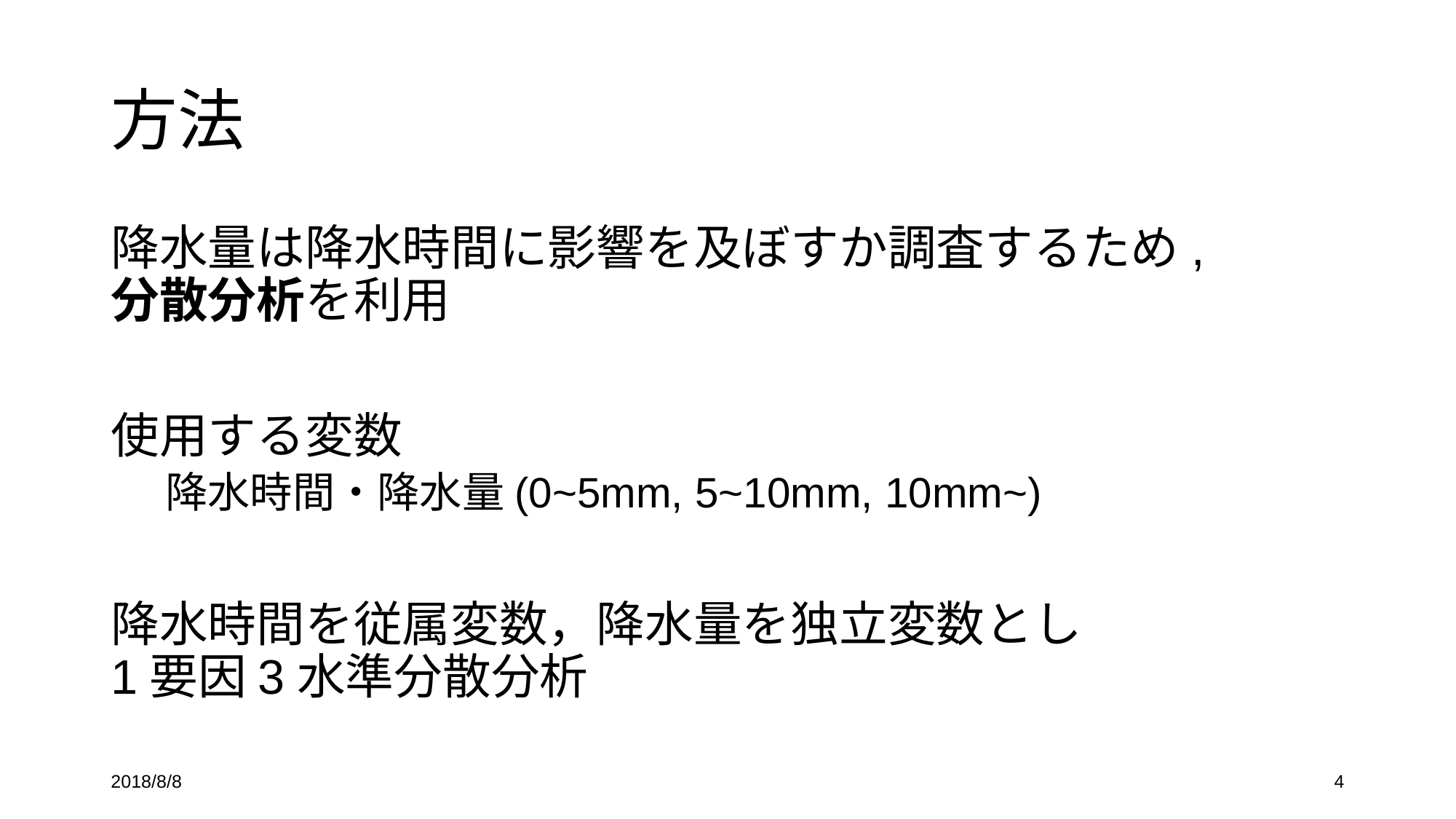

# 方法
降水量は降水時間に影響を及ぼすか調査するため,
分散分析を利用

使用する変数
降水時間・降水量(0~5mm, 5~10mm, 10mm~)

降水時間を従属変数，降水量を独立変数とし
1要因3水準分散分析

2018/8/8
4